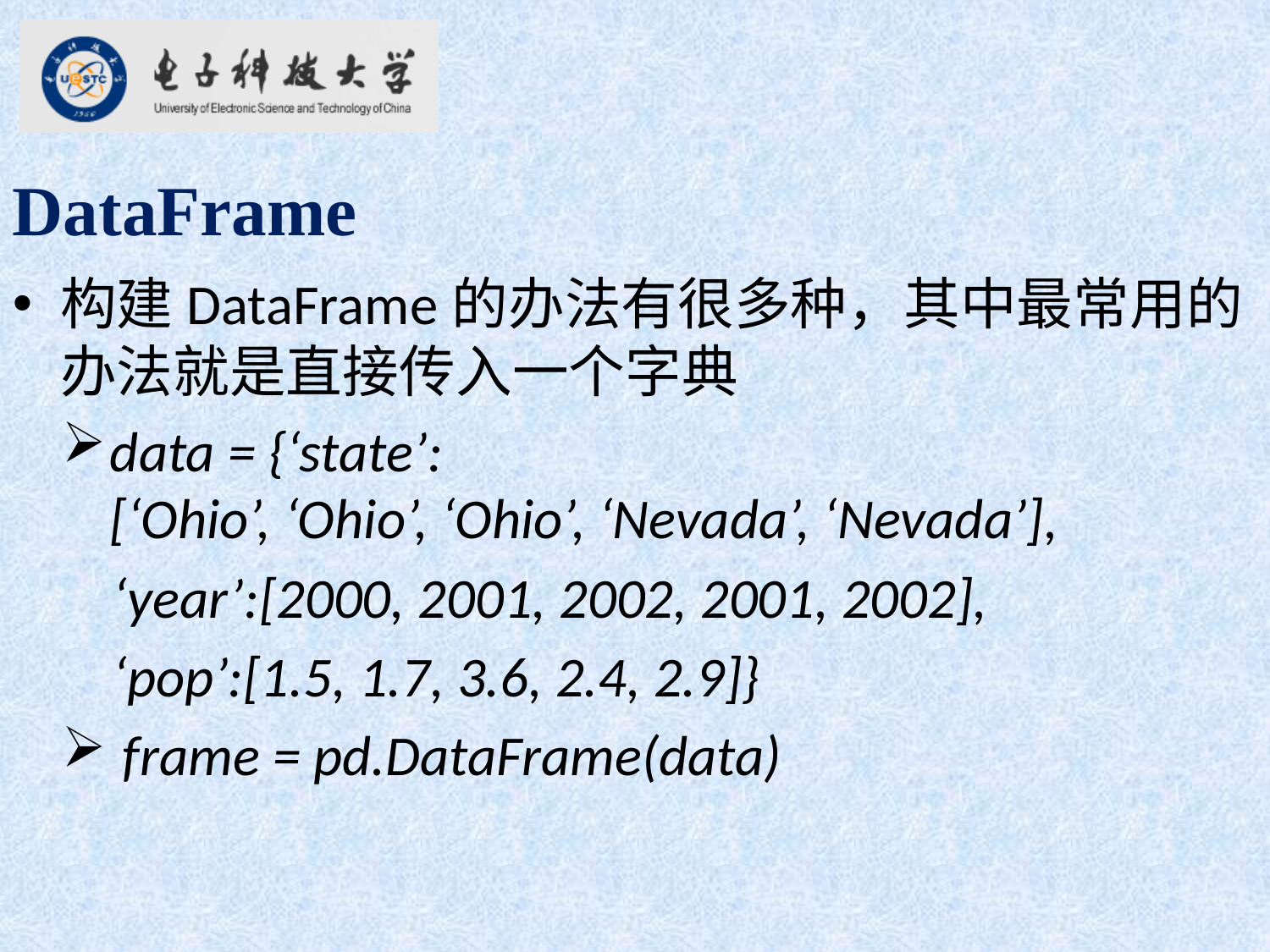

DataFrame

构建DataFrame的办法有很多种，其中最常用的办法就是直接传入一个字典
data = {‘state’:[‘Ohio’, ‘Ohio’, ‘Ohio’, ‘Nevada’, ‘Nevada’],
    ‘year’:[2000, 2001, 2002, 2001, 2002],
    ‘pop’:[1.5, 1.7, 3.6, 2.4, 2.9]}
 frame = pd.DataFrame(data)